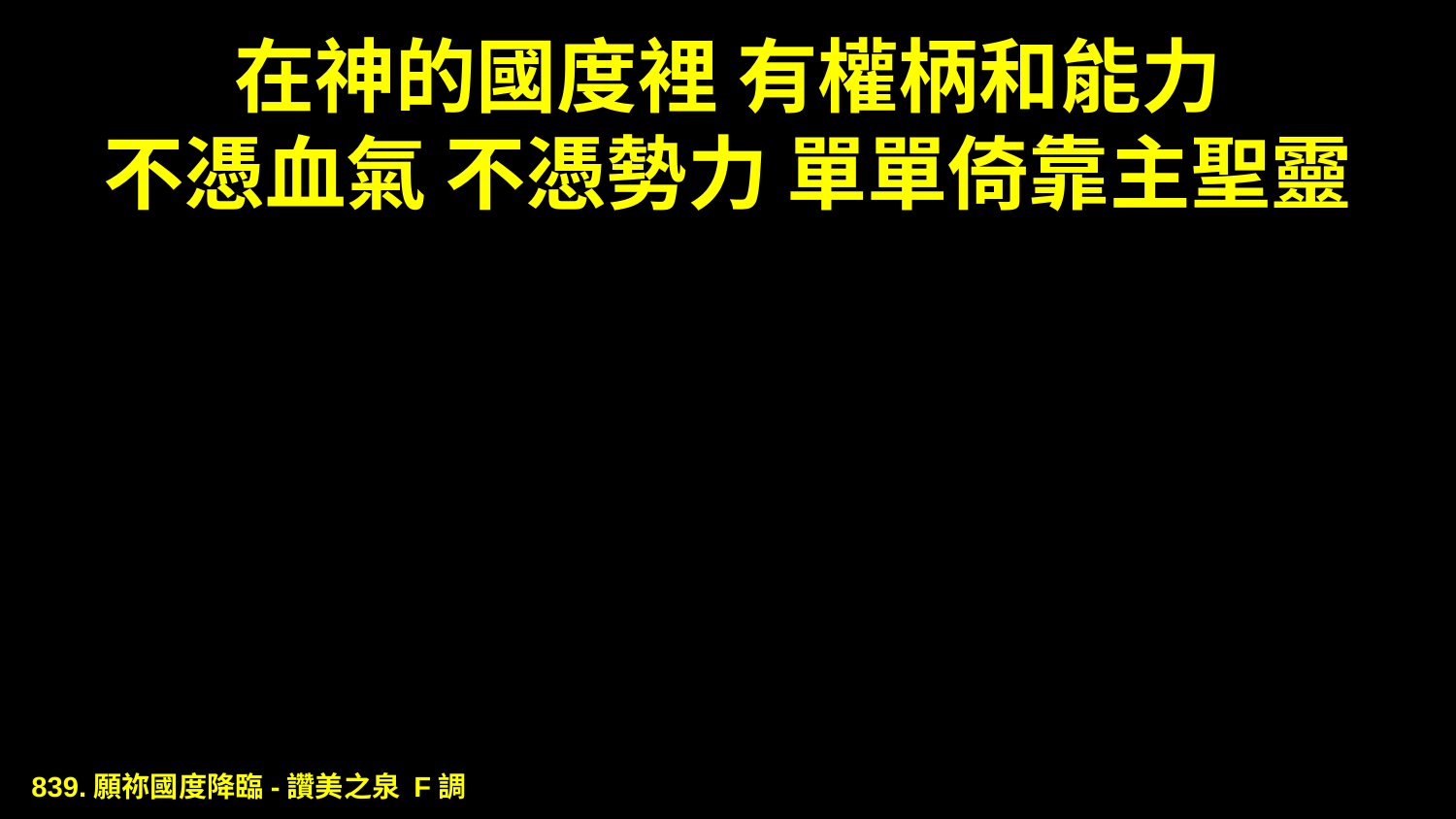

# 在神的國度裡 有權柄和能力 不憑血氣 不憑勢力 單單倚靠主聖靈
839.願祢國度降臨-讚美之泉 F調